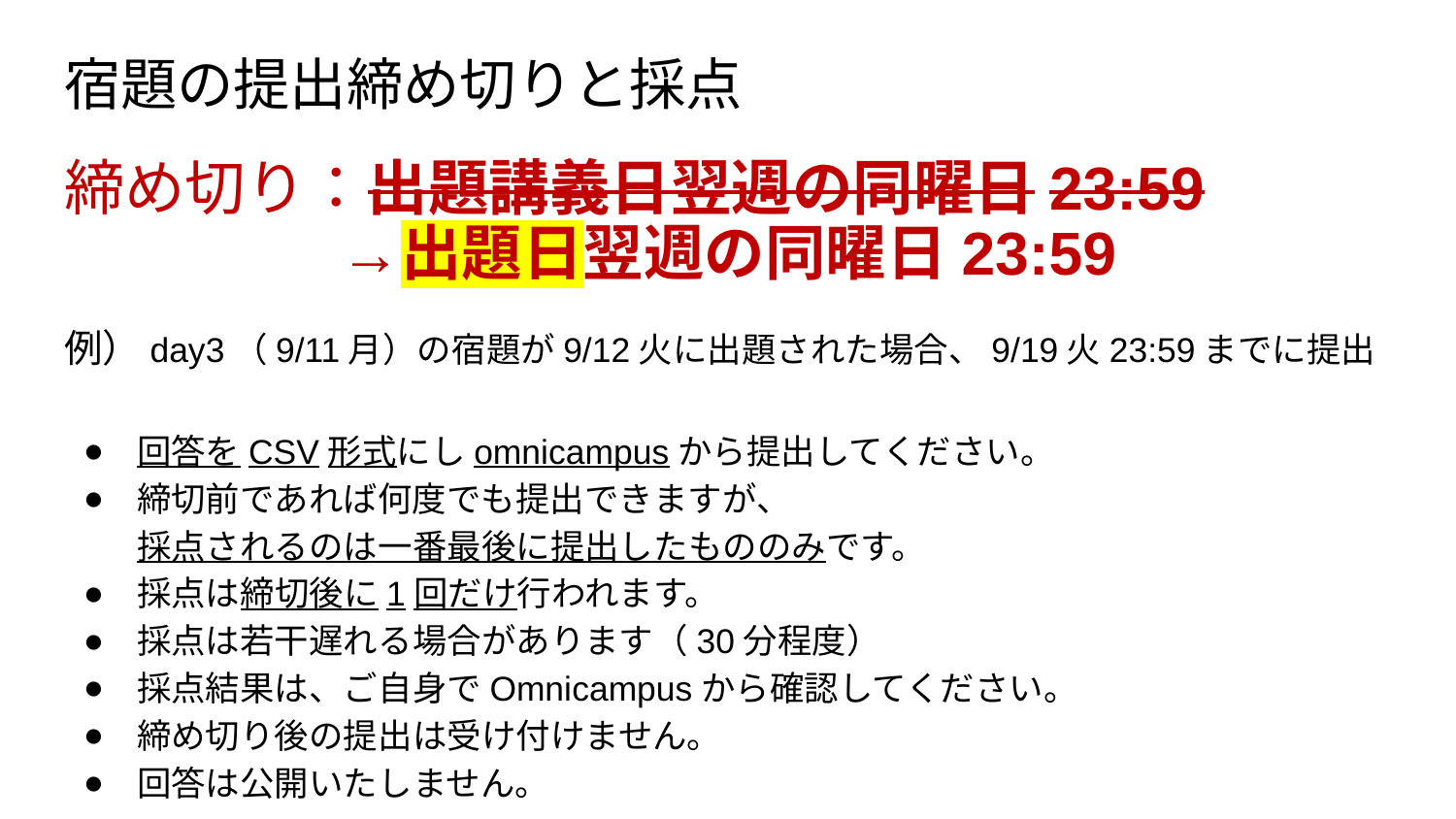

# 宿題の提出締め切りと採点
締め切り：出題講義日翌週の同曜日23:59
　　　　  →出題日翌週の同曜日23:59
例）day3（9/11月）の宿題が9/12火に出題された場合、9/19火23:59までに提出

回答をCSV形式にしomnicampusから提出してください。
締切前であれば何度でも提出できますが、
採点されるのは一番最後に提出したもののみです。
採点は締切後に1回だけ行われます。
採点は若干遅れる場合があります（30分程度）
採点結果は、ご自身でOmnicampusから確認してください。
締め切り後の提出は受け付けません。
回答は公開いたしません。